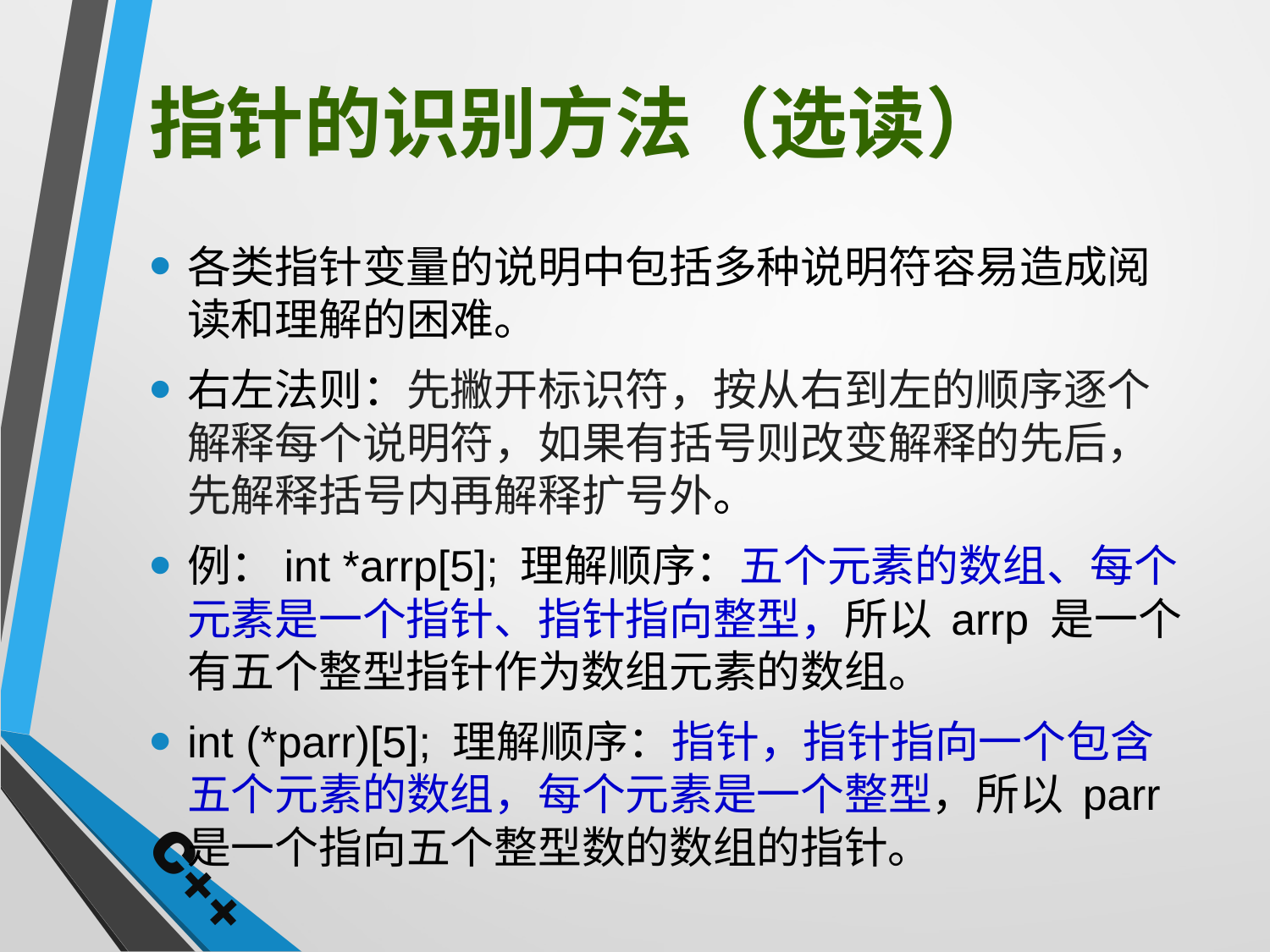

# 指针的识别方法（选读）
各类指针变量的说明中包括多种说明符容易造成阅读和理解的困难。
右左法则：先撇开标识符，按从右到左的顺序逐个解释每个说明符，如果有括号则改变解释的先后，先解释括号内再解释扩号外。
例：int *arrp[5]; 理解顺序：五个元素的数组、每个元素是一个指针、指针指向整型，所以 arrp 是一个有五个整型指针作为数组元素的数组。
int (*parr)[5]; 理解顺序：指针，指针指向一个包含五个元素的数组，每个元素是一个整型，所以 parr 是一个指向五个整型数的数组的指针。